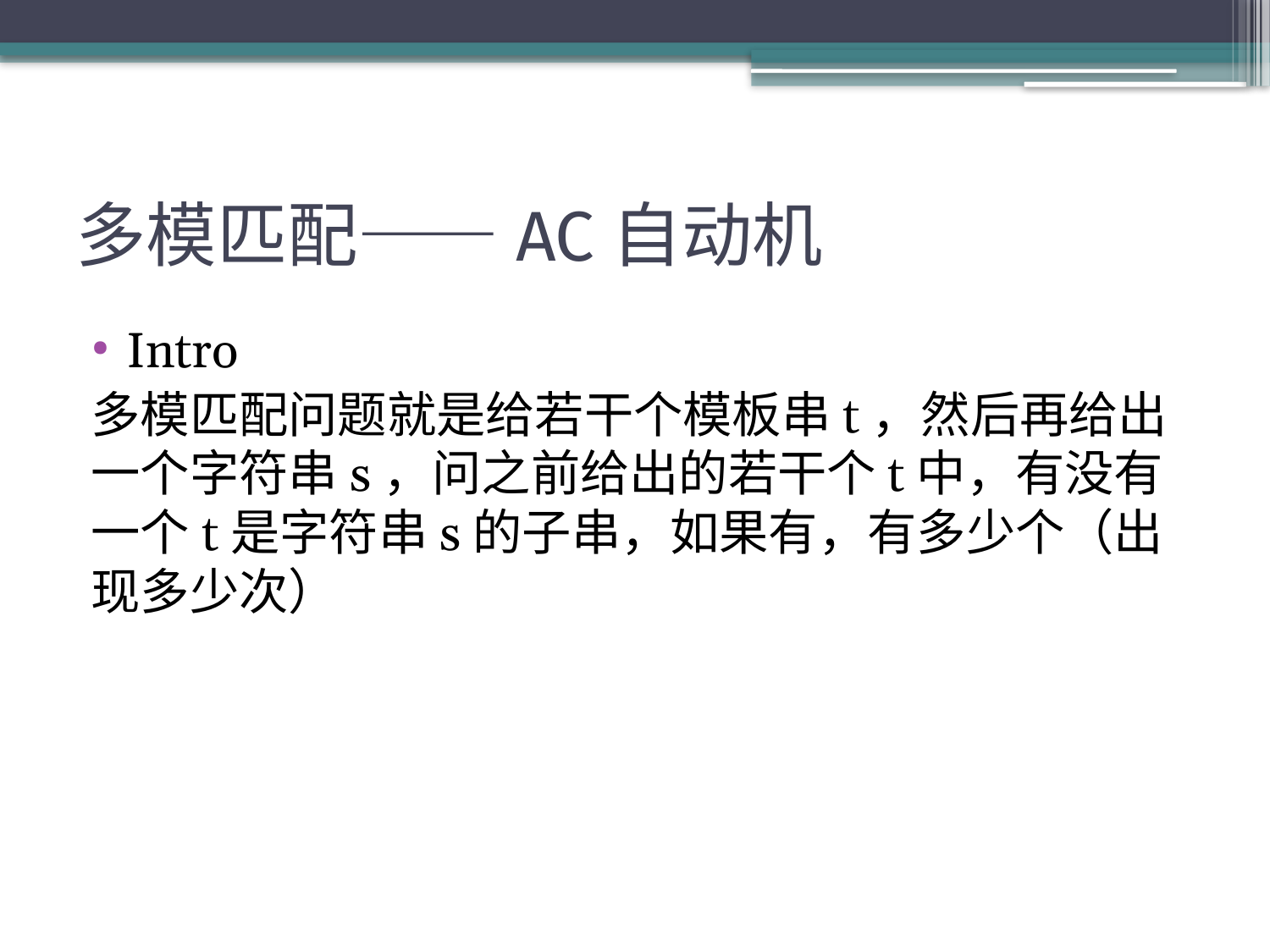

# 多模匹配——AC自动机
Intro
多模匹配问题就是给若干个模板串t，然后再给出一个字符串s，问之前给出的若干个t中，有没有一个t是字符串s的子串，如果有，有多少个（出现多少次）